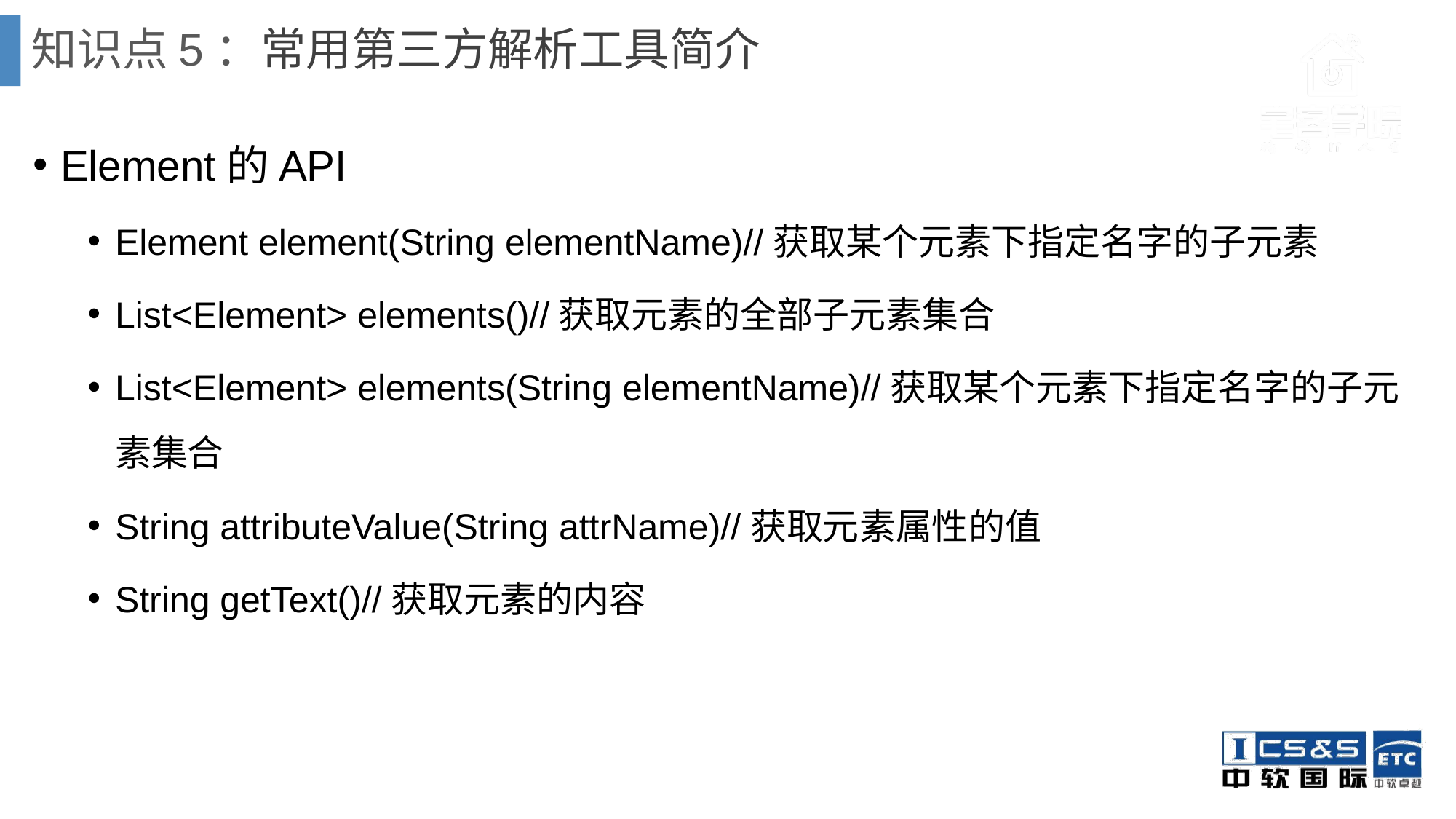

# 知识点5：常用第三方解析工具简介
Element的API
Element element(String elementName)//获取某个元素下指定名字的子元素
List<Element> elements()//获取元素的全部子元素集合
List<Element> elements(String elementName)//获取某个元素下指定名字的子元素集合
String attributeValue(String attrName)//获取元素属性的值
String getText()//获取元素的内容